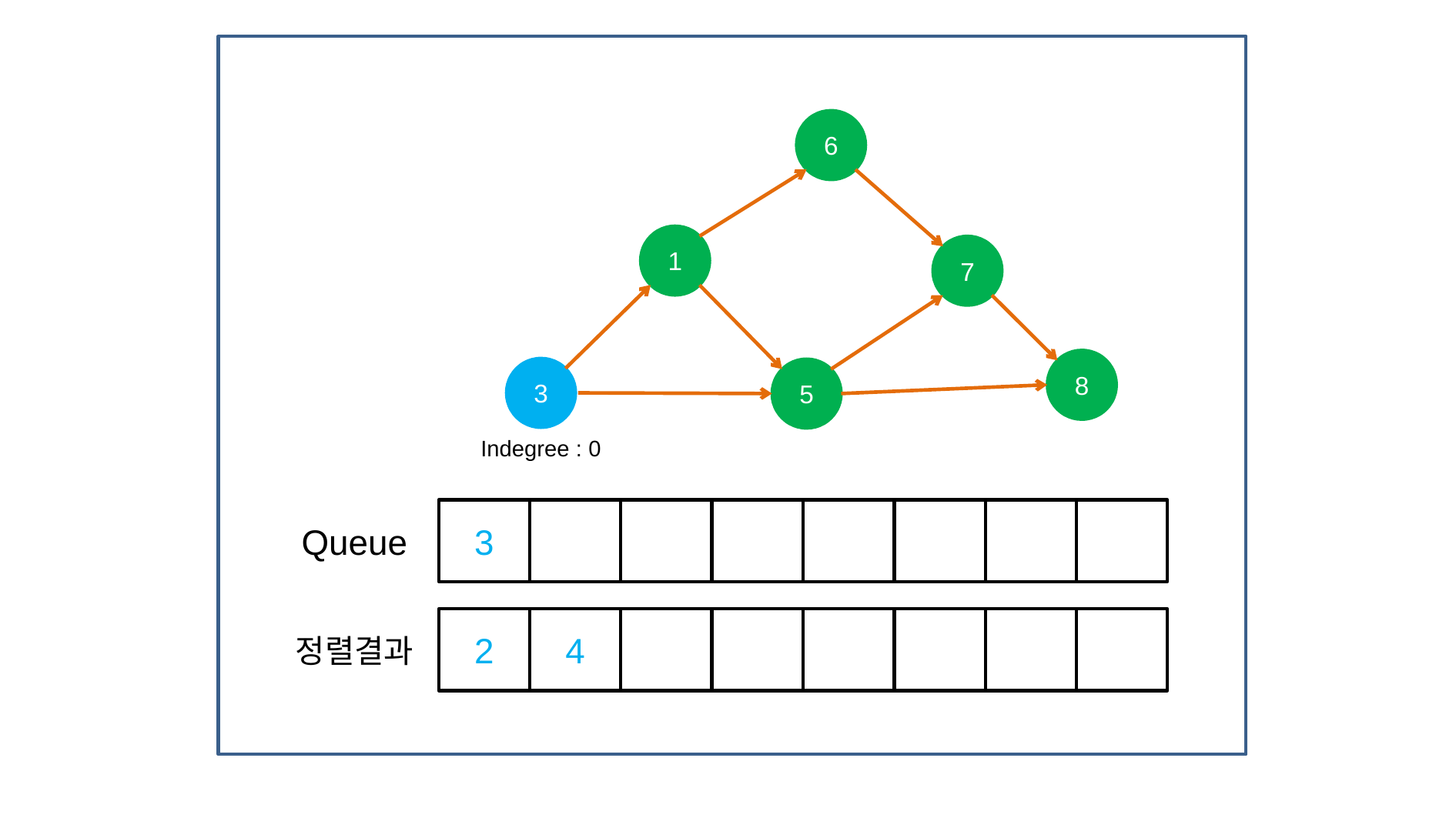

6
1
7
8
3
5
Indegree : 0
3

Queue
2
4

정렬결과